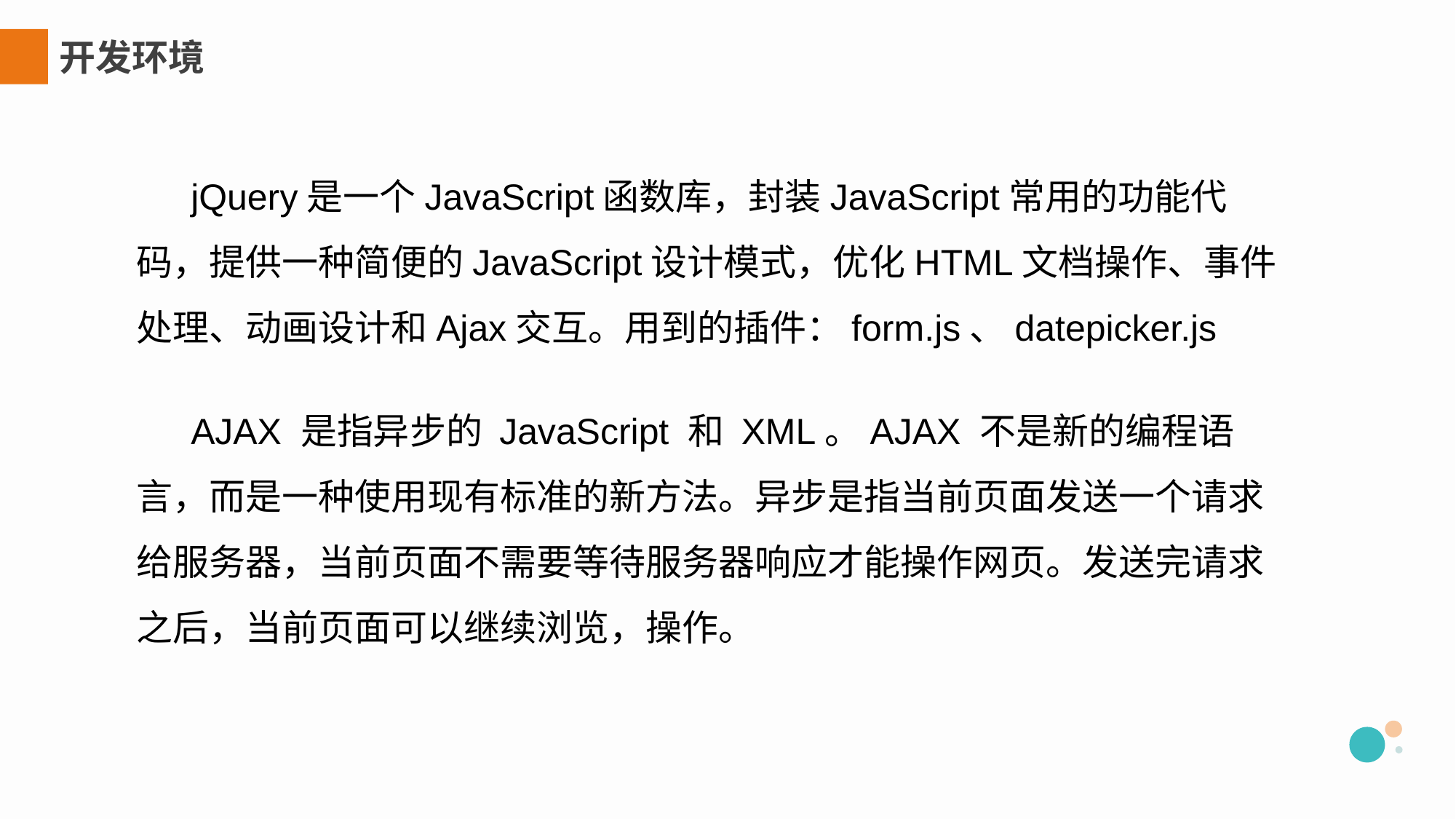

开发环境
jQuery是一个JavaScript函数库，封装JavaScript常用的功能代码，提供一种简便的JavaScript设计模式，优化HTML文档操作、事件处理、动画设计和Ajax交互。用到的插件：form.js、datepicker.js
AJAX 是指异步的 JavaScript 和 XML。AJAX 不是新的编程语言，而是一种使用现有标准的新方法。异步是指当前页面发送一个请求给服务器，当前页面不需要等待服务器响应才能操作网页。发送完请求之后，当前页面可以继续浏览，操作。
8